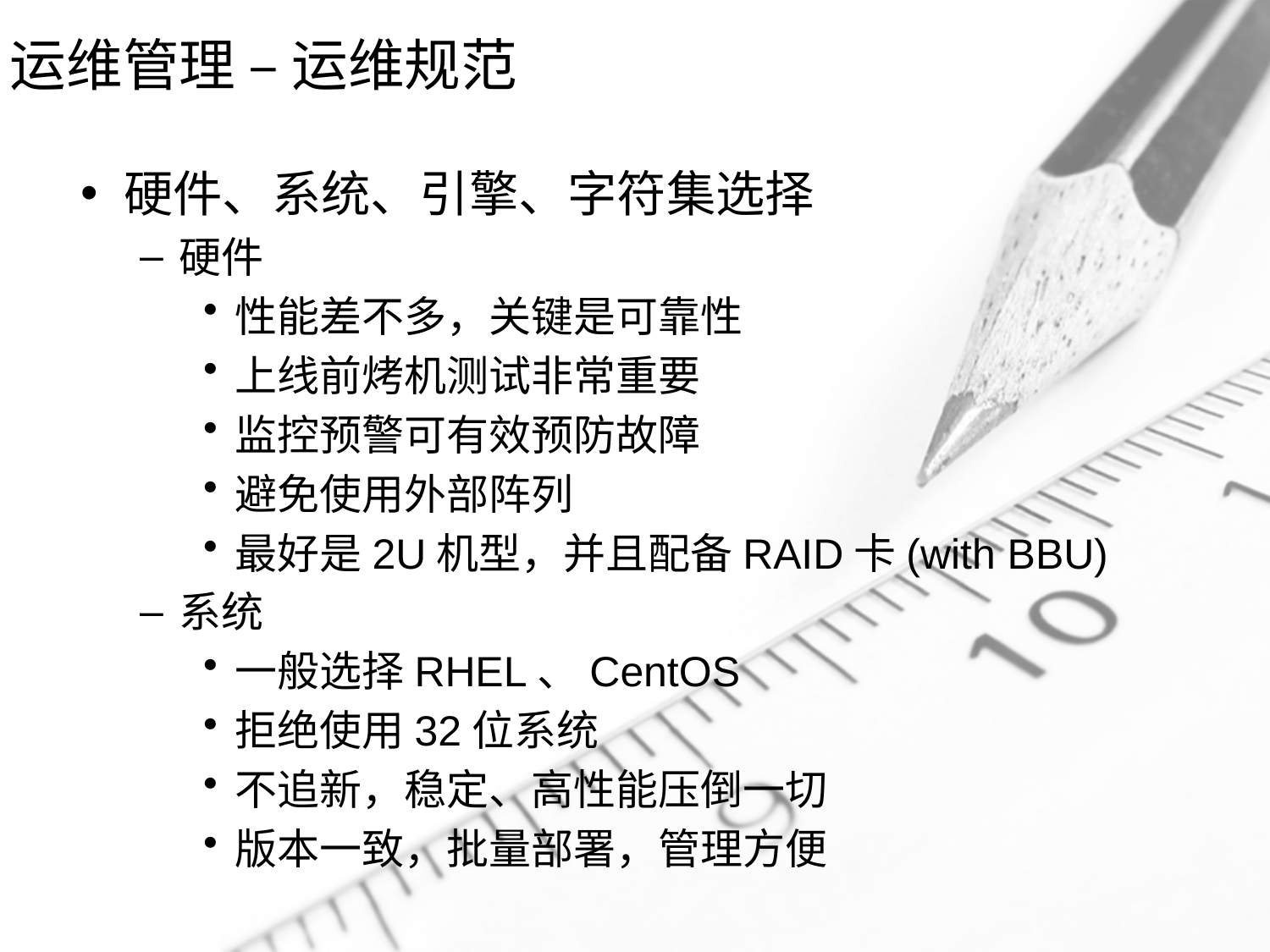

# 运维管理 – 运维规范
硬件、系统、引擎、字符集选择
硬件
性能差不多，关键是可靠性
上线前烤机测试非常重要
监控预警可有效预防故障
避免使用外部阵列
最好是2U机型，并且配备RAID卡(with BBU)
系统
一般选择RHEL、CentOS
拒绝使用32位系统
不追新，稳定、高性能压倒一切
版本一致，批量部署，管理方便